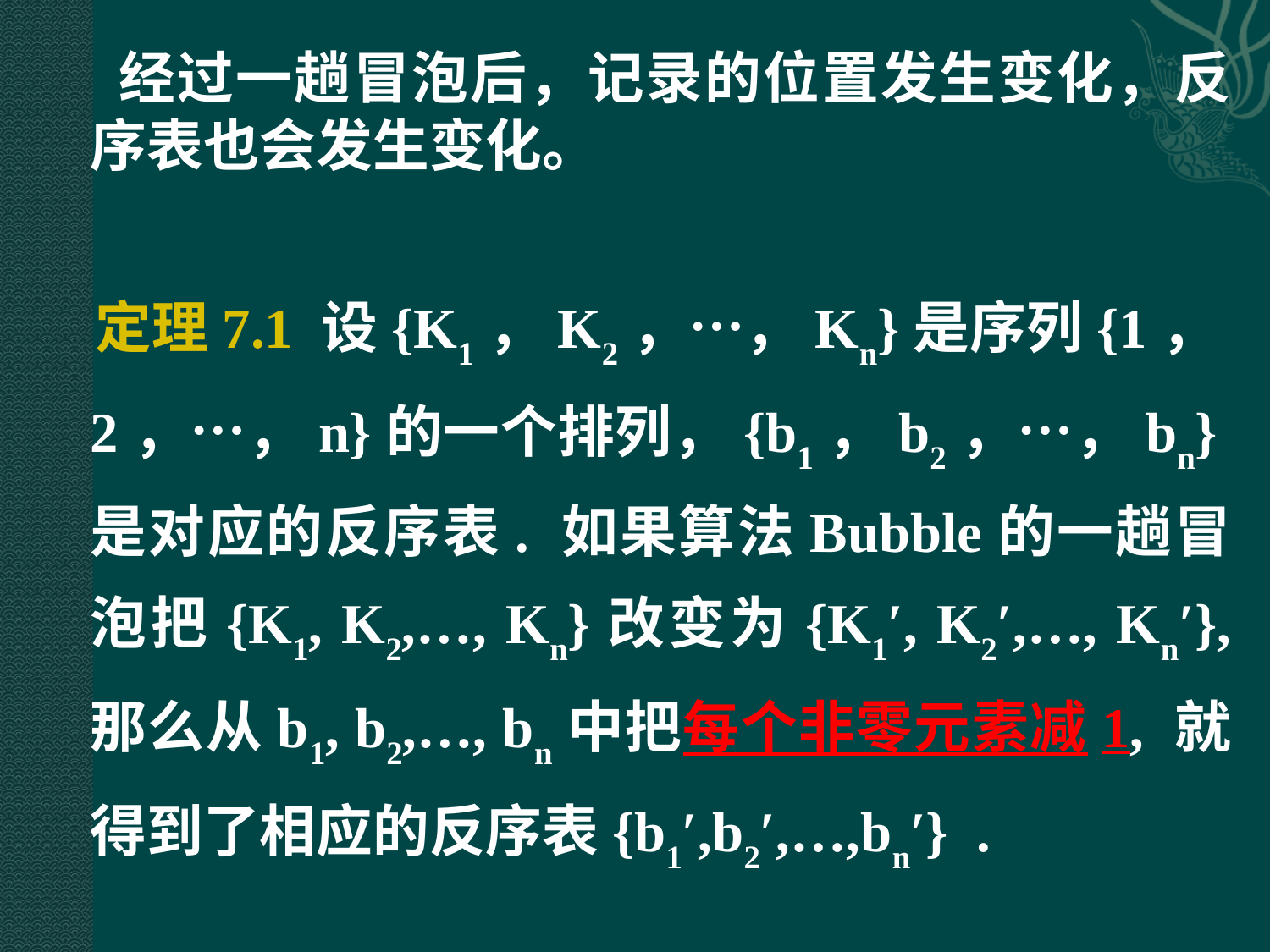

经过一趟冒泡后，记录的位置发生变化，反序表也会发生变化。

   定理7.1 设{K1，K2，…，Kn}是序列{1，2，…，n}的一个排列，{b1，b2，…，bn}是对应的反序表. 如果算法Bubble的一趟冒泡把{K1, K2,…, Kn}改变为{K1′, K2′,…, Kn′}, 那么从b1, b2,…, bn中把每个非零元素减1, 就得到了相应的反序表{b1′,b2′,…,bn′}  .